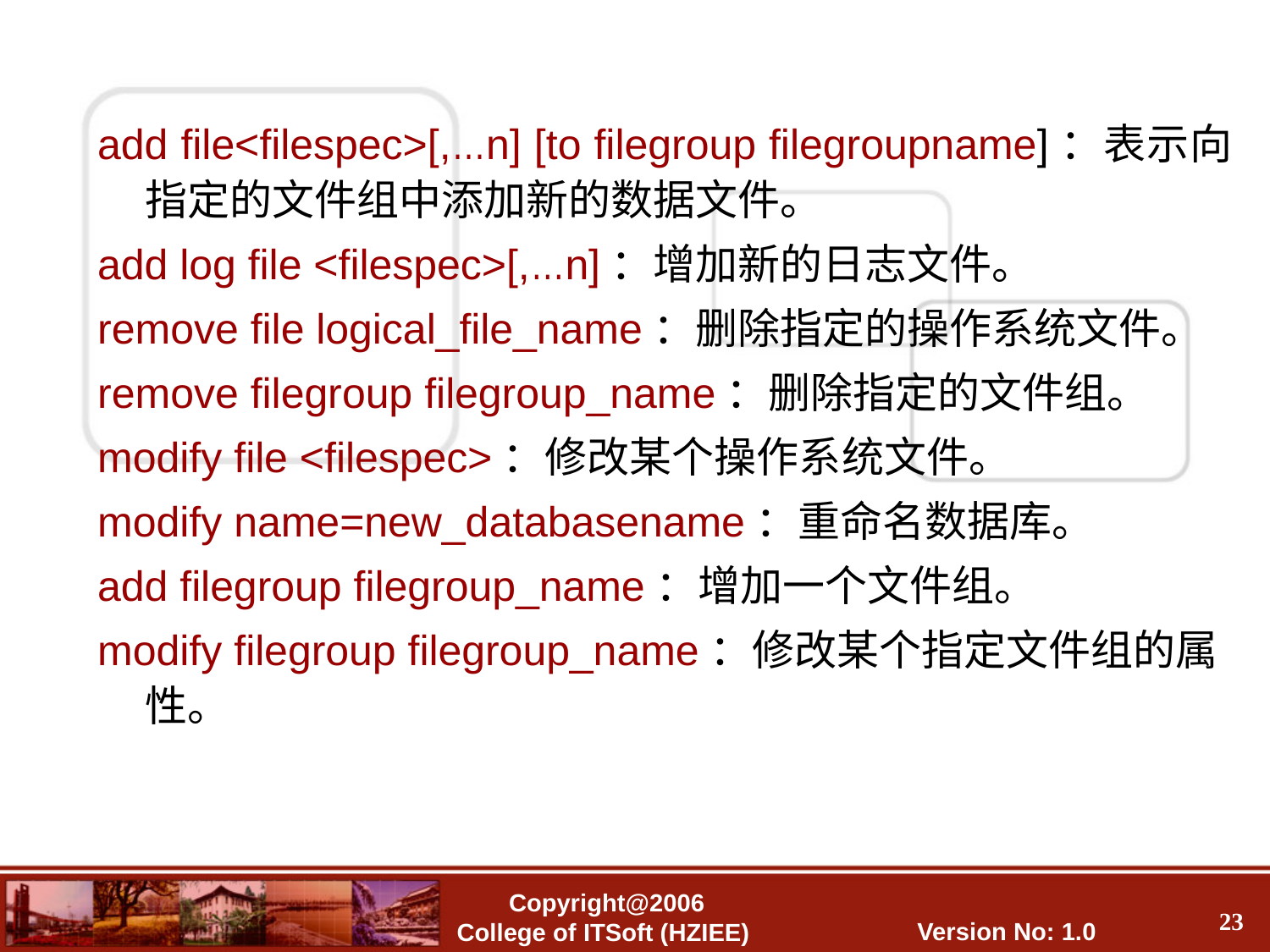

add file<filespec>[,…n] [to filegroup filegroupname]：表示向指定的文件组中添加新的数据文件。
add log file <filespec>[,…n]：增加新的日志文件。
remove file logical_file_name：删除指定的操作系统文件。
remove filegroup filegroup_name：删除指定的文件组。
modify file <filespec>：修改某个操作系统文件。
modify name=new_databasename：重命名数据库。
add filegroup filegroup_name：增加一个文件组。
modify filegroup filegroup_name：修改某个指定文件组的属性。